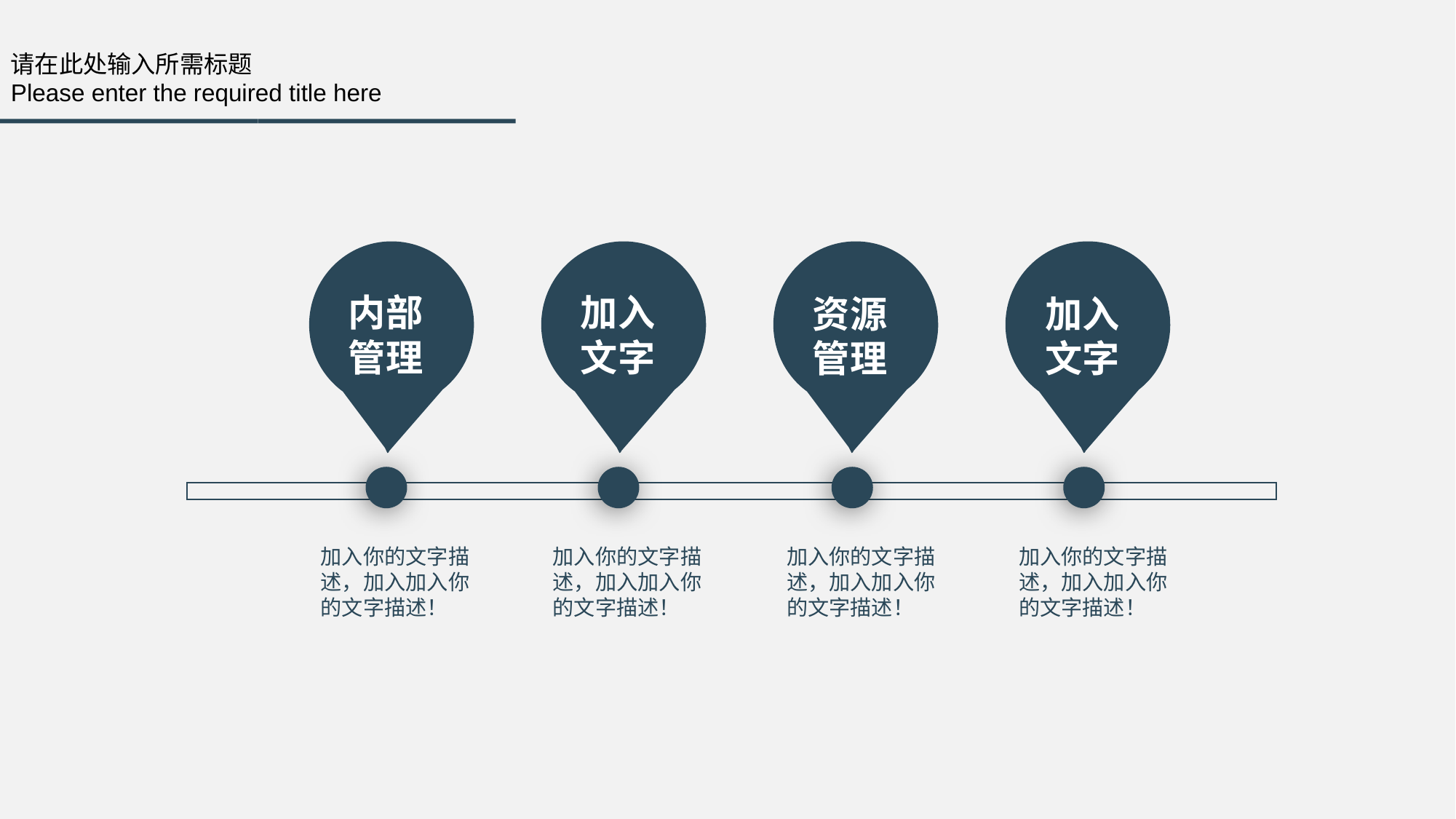

请在此处输入所需标题
Please enter the required title here

内部管理
加入
文字
资源管理
加入
文字

加入你的文字描述，加入加入你的文字描述！
加入你的文字描述，加入加入你的文字描述！
加入你的文字描述，加入加入你的文字描述！
加入你的文字描述，加入加入你的文字描述！